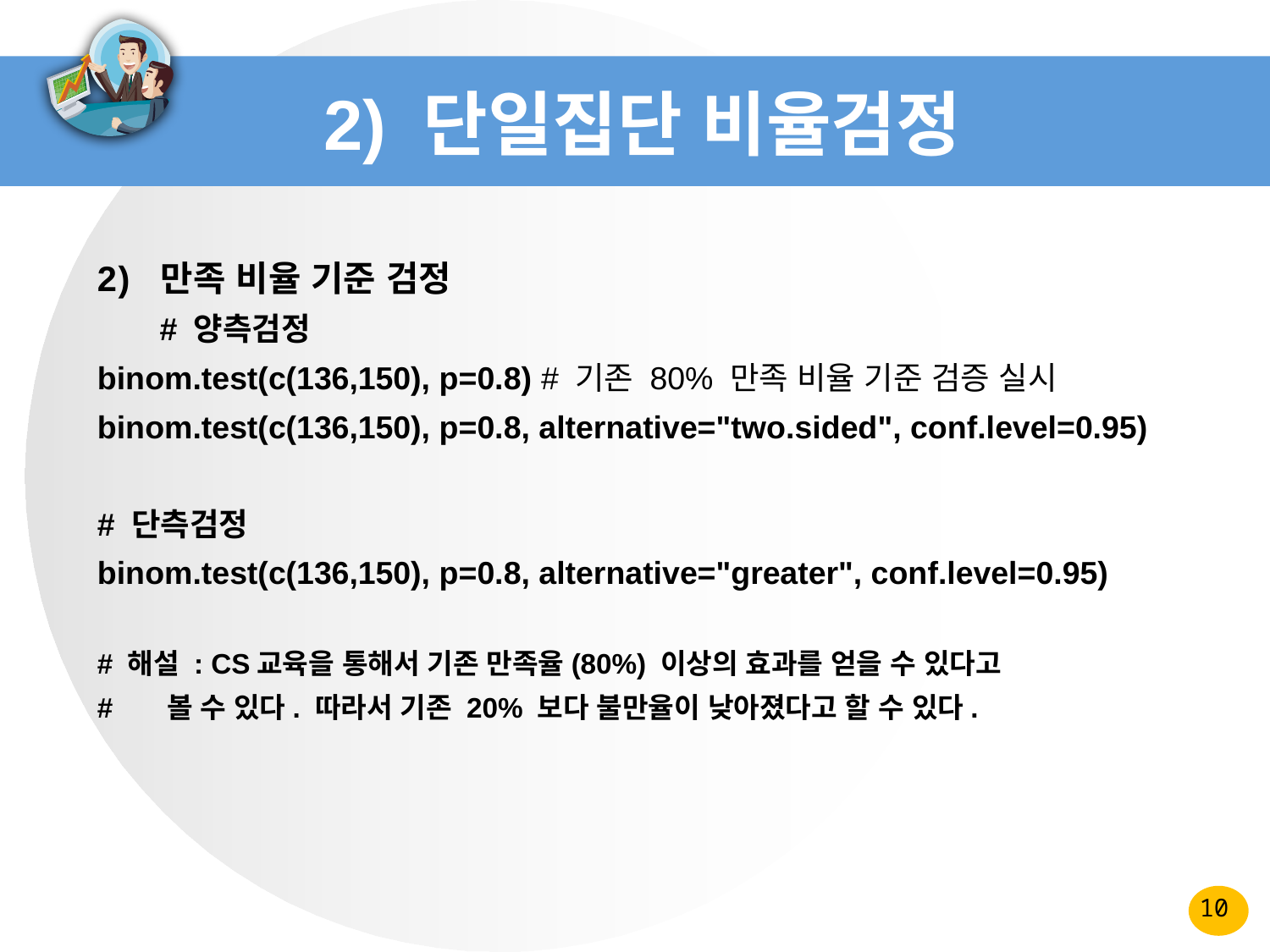

# 2) 단일집단 비율검정
만족 비율 기준 검정
       # 양측검정
binom.test(c(136,150), p=0.8) # 기존 80% 만족 비율 기준 검증 실시
binom.test(c(136,150), p=0.8, alternative="two.sided", conf.level=0.95)

# 단측검정
binom.test(c(136,150), p=0.8, alternative="greater", conf.level=0.95)

# 해설 : CS교육을 통해서 기존 만족율(80%) 이상의 효과를 얻을 수 있다고
#      볼 수 있다. 따라서 기존 20% 보다 불만율이 낮아졌다고 할 수 있다.
10